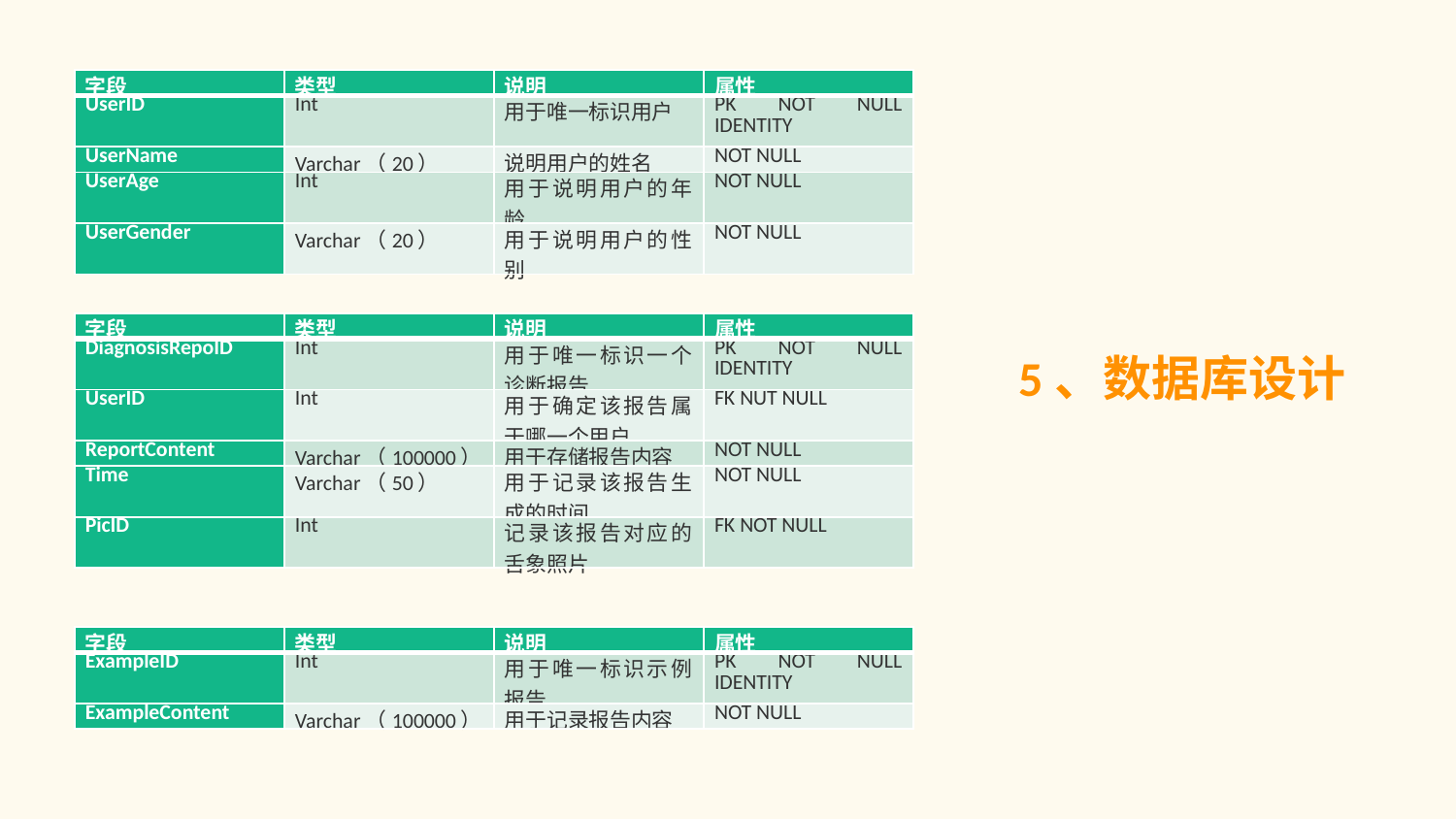

| 字段 | 类型 | 说明 | 属性 |
| --- | --- | --- | --- |
| UserID | Int | 用于唯一标识用户 | PK NOT NULL IDENTITY |
| UserName | Varchar（20） | 说明用户的姓名 | NOT NULL |
| UserAge | Int | 用于说明用户的年龄 | NOT NULL |
| UserGender | Varchar（20） | 用于说明用户的性别 | NOT NULL |
| 字段 | 类型 | 说明 | 属性 |
| --- | --- | --- | --- |
| DiagnosisRepoID | Int | 用于唯一标识一个诊断报告 | PK NOT NULL IDENTITY |
| UserID | Int | 用于确定该报告属于哪一个用户 | FK NUT NULL |
| ReportContent | Varchar（100000） | 用于存储报告内容 | NOT NULL |
| Time | Varchar（50） | 用于记录该报告生成的时间 | NOT NULL |
| PicID | Int | 记录该报告对应的舌象照片 | FK NOT NULL |
5、数据库设计
| 字段 | 类型 | 说明 | 属性 |
| --- | --- | --- | --- |
| ExampleID | Int | 用于唯一标识示例报告 | PK NOT NULL IDENTITY |
| ExampleContent | Varchar（100000） | 用于记录报告内容 | NOT NULL |